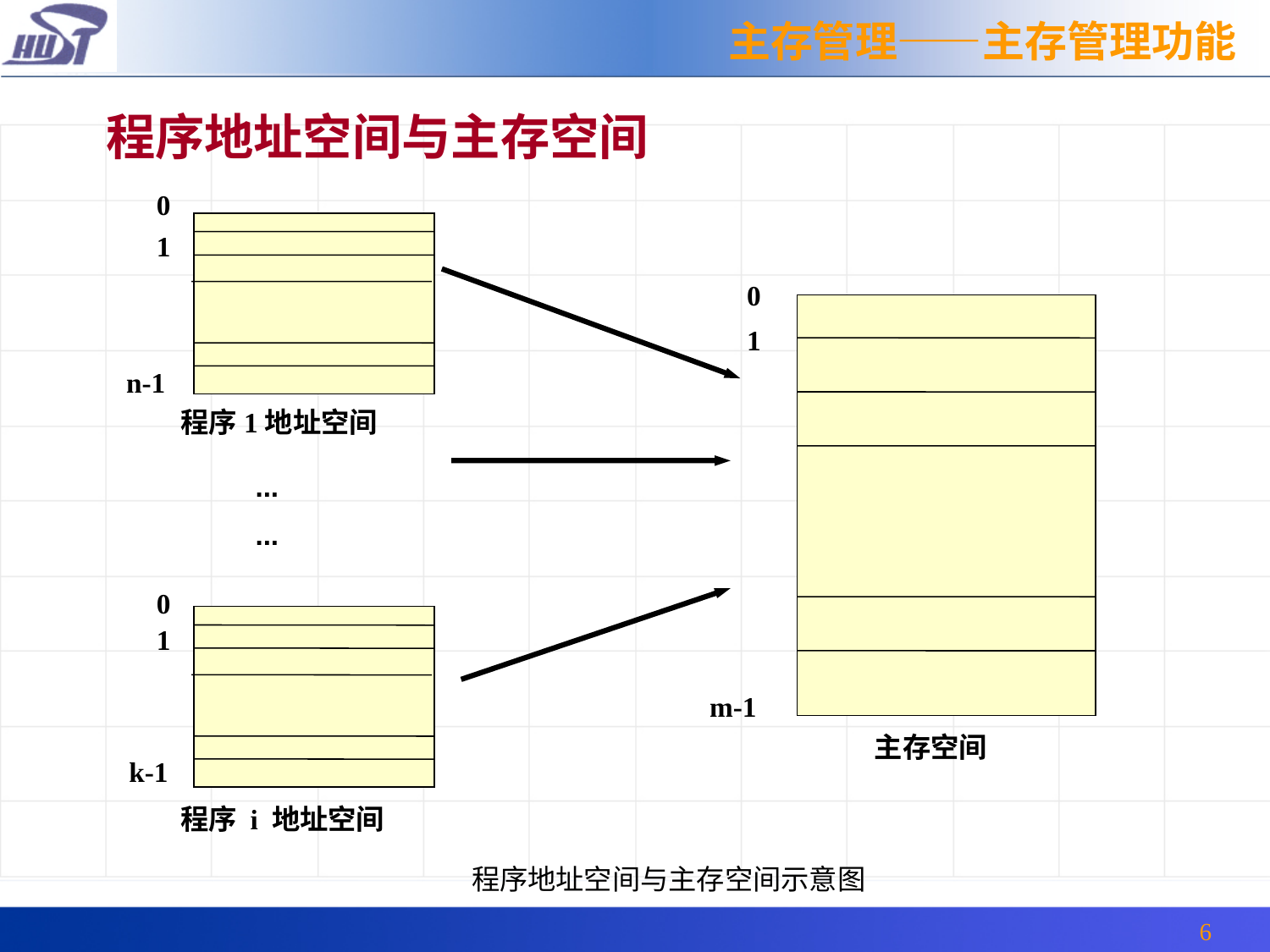

主存管理——主存管理功能
程序地址空间与主存空间
0

1

n-1

程序1地址空间
  ...
  ...
0

1

k-1

程序 i 地址空间

0

1

m-1
主存空间
程序地址空间与主存空间示意图
6